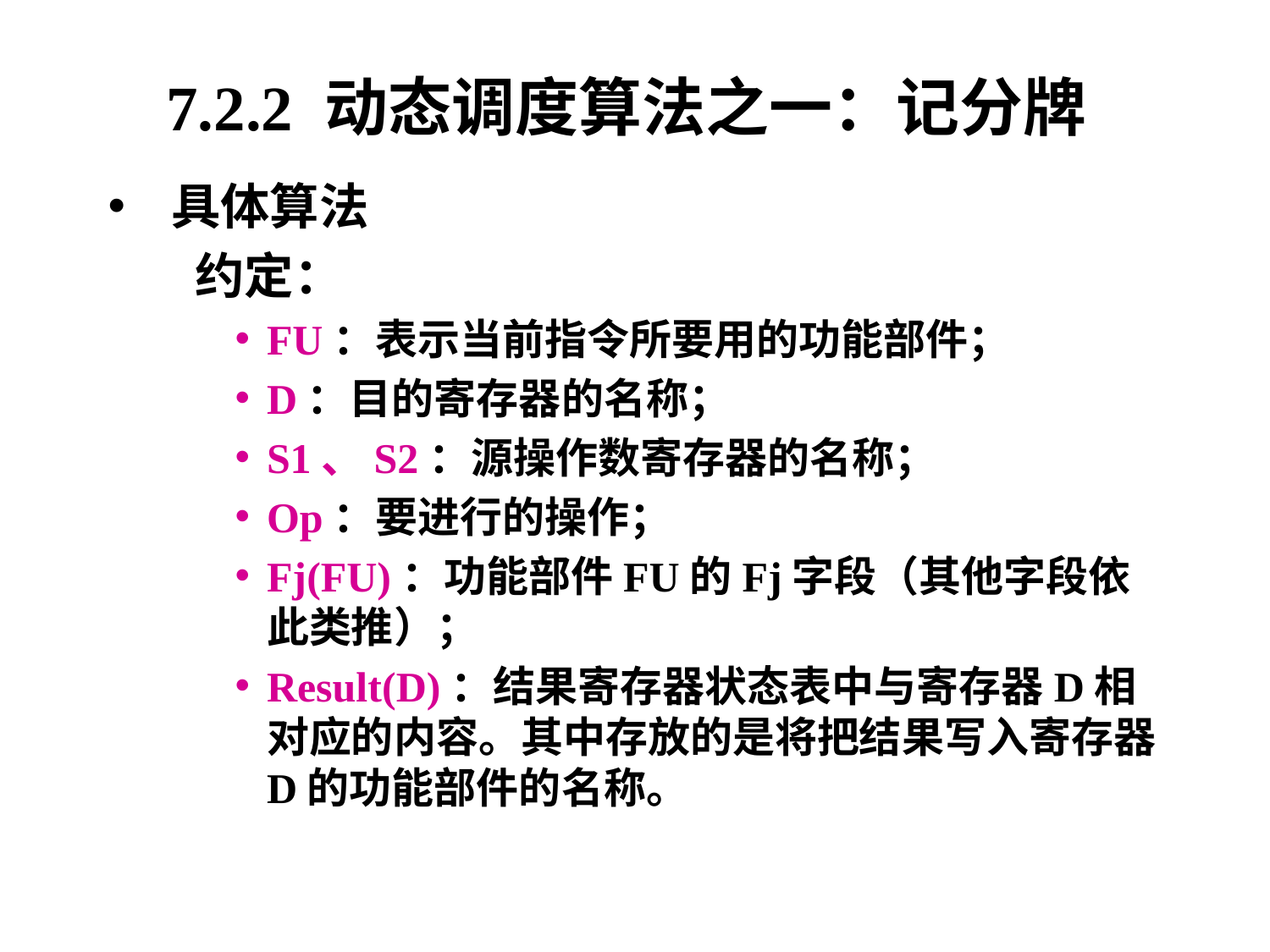

7.2.2 动态调度算法之一：记分牌
具体算法
约定：
FU：表示当前指令所要用的功能部件；
D：目的寄存器的名称；
S1、S2：源操作数寄存器的名称；
Op：要进行的操作；
Fj(FU)：功能部件FU的Fj字段（其他字段依此类推）；
Result(D)：结果寄存器状态表中与寄存器D相对应的内容。其中存放的是将把结果写入寄存器D的功能部件的名称。